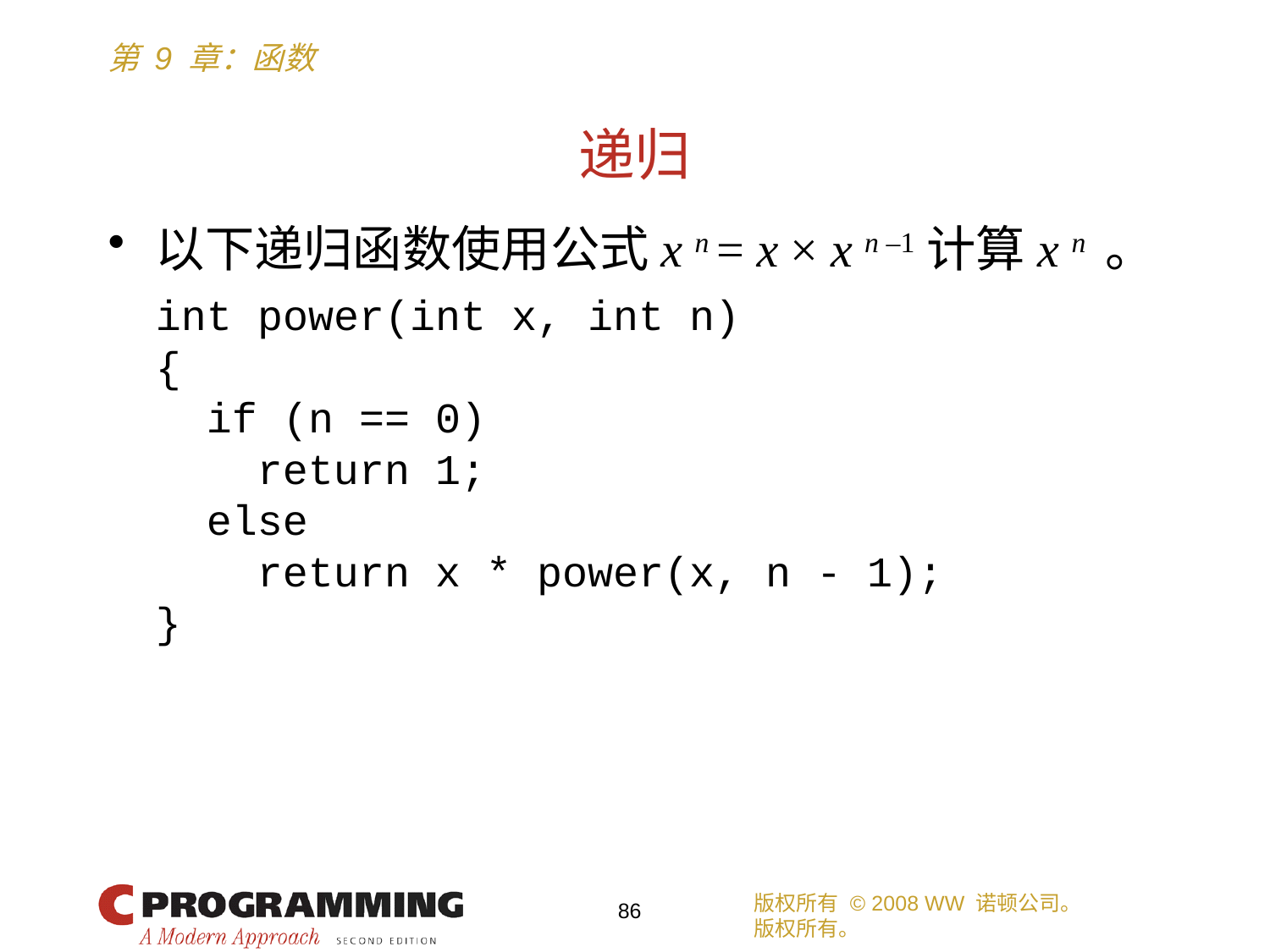

# 递归
以下递归函数使用公式x n = x × x n –1计算x n 。
	int power(int x, int n)
	{
	  if (n == 0)
	    return 1;
	  else
	    return x * power(x, n - 1);
	}
版权所有 © 2008 WW 诺顿公司。
版权所有。
86